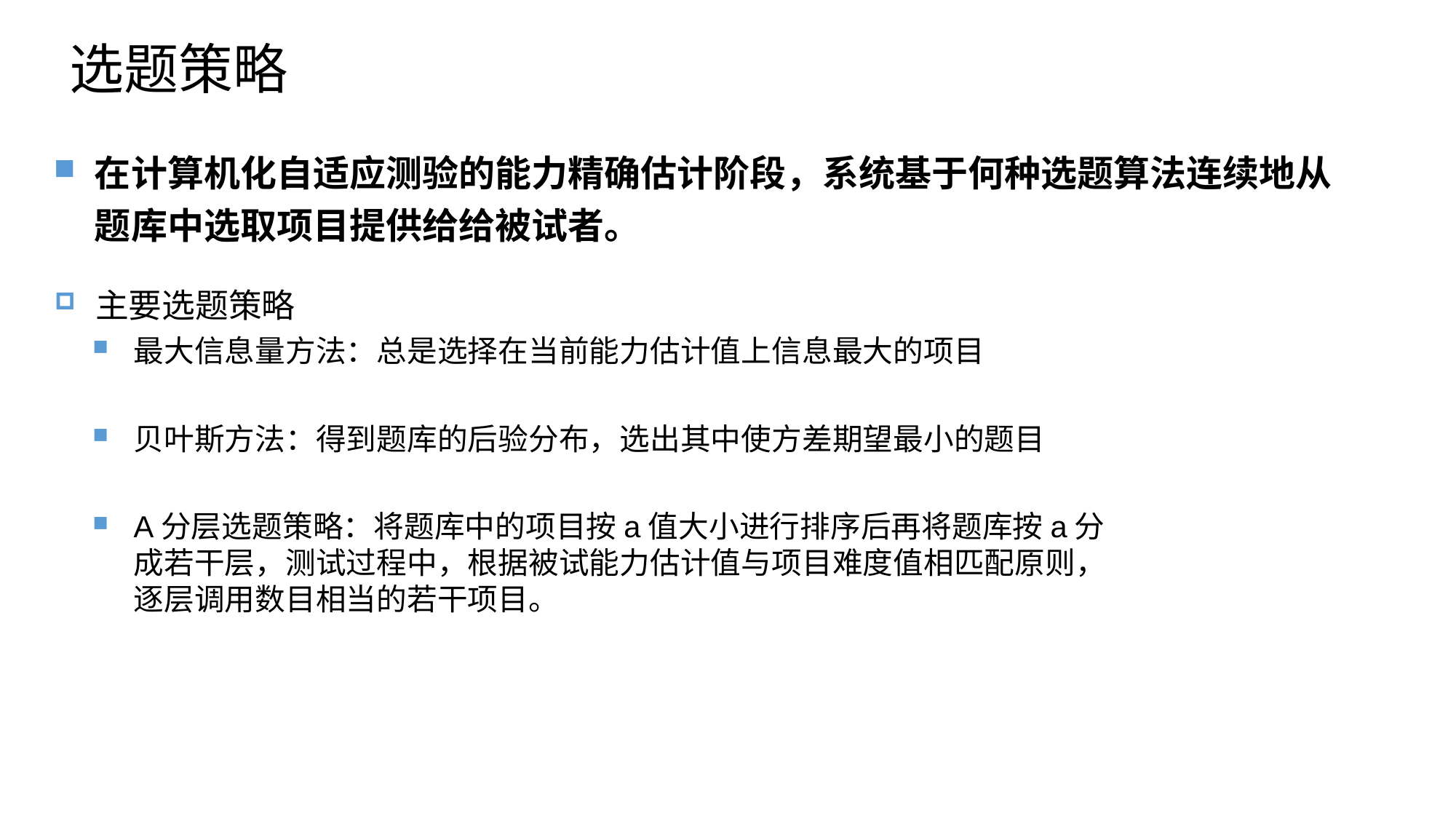

选题策略
在计算机化自适应测验的能力精确估计阶段，系统基于何种选题算法连续地从题库中选取项目提供给给被试者。
主要选题策略
最大信息量方法：总是选择在当前能力估计值上信息最大的项目

贝叶斯方法：得到题库的后验分布，选出其中使方差期望最小的题目

A分层选题策略：将题库中的项目按a值大小进行排序后再将题库按a分成若干层，测试过程中，根据被试能力估计值与项目难度值相匹配原则，逐层调用数目相当的若干项目。